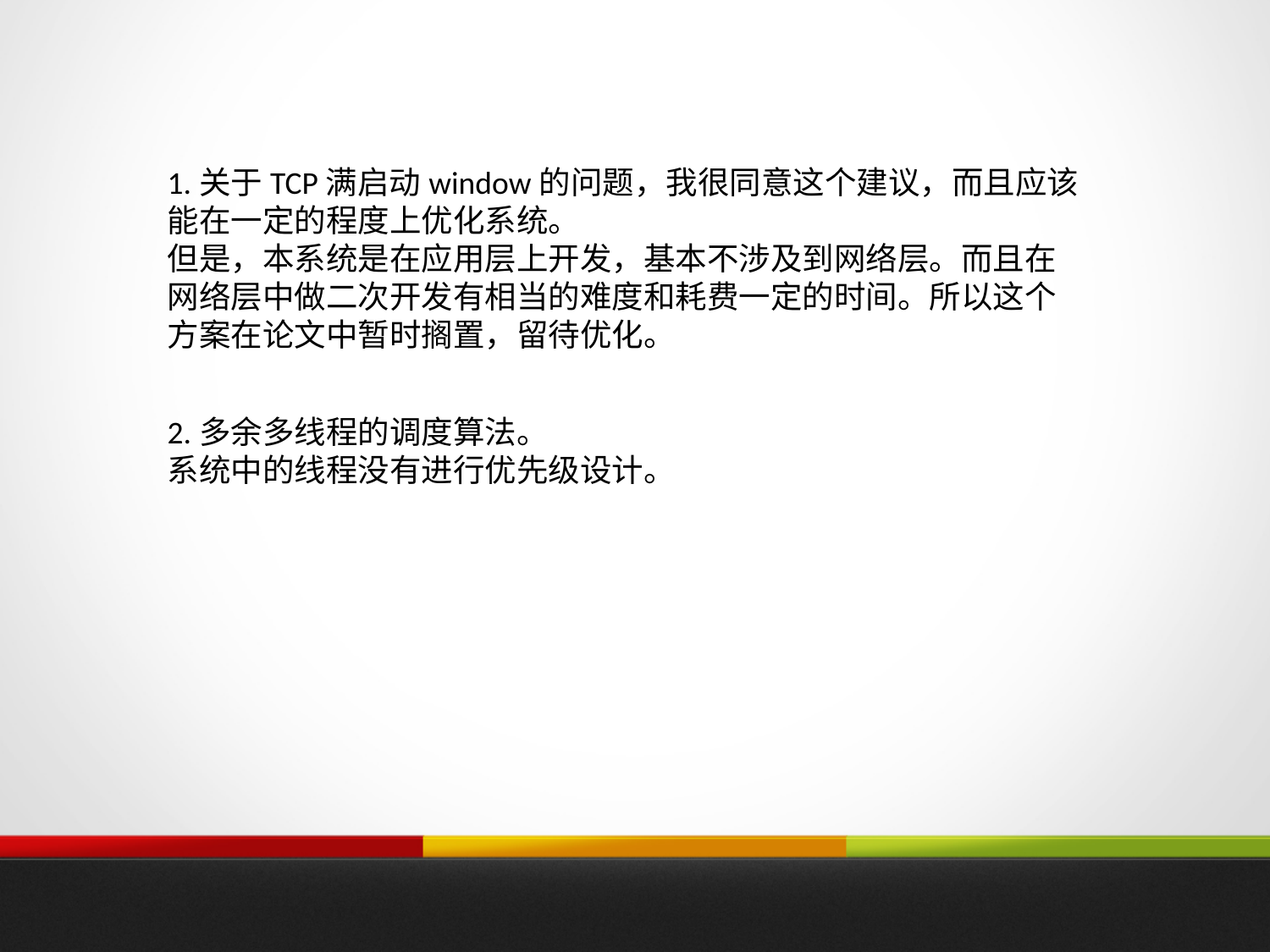

1.关于TCP满启动window的问题，我很同意这个建议，而且应该能在一定的程度上优化系统。
但是，本系统是在应用层上开发，基本不涉及到网络层。而且在网络层中做二次开发有相当的难度和耗费一定的时间。所以这个方案在论文中暂时搁置，留待优化。
2.多余多线程的调度算法。
系统中的线程没有进行优先级设计。